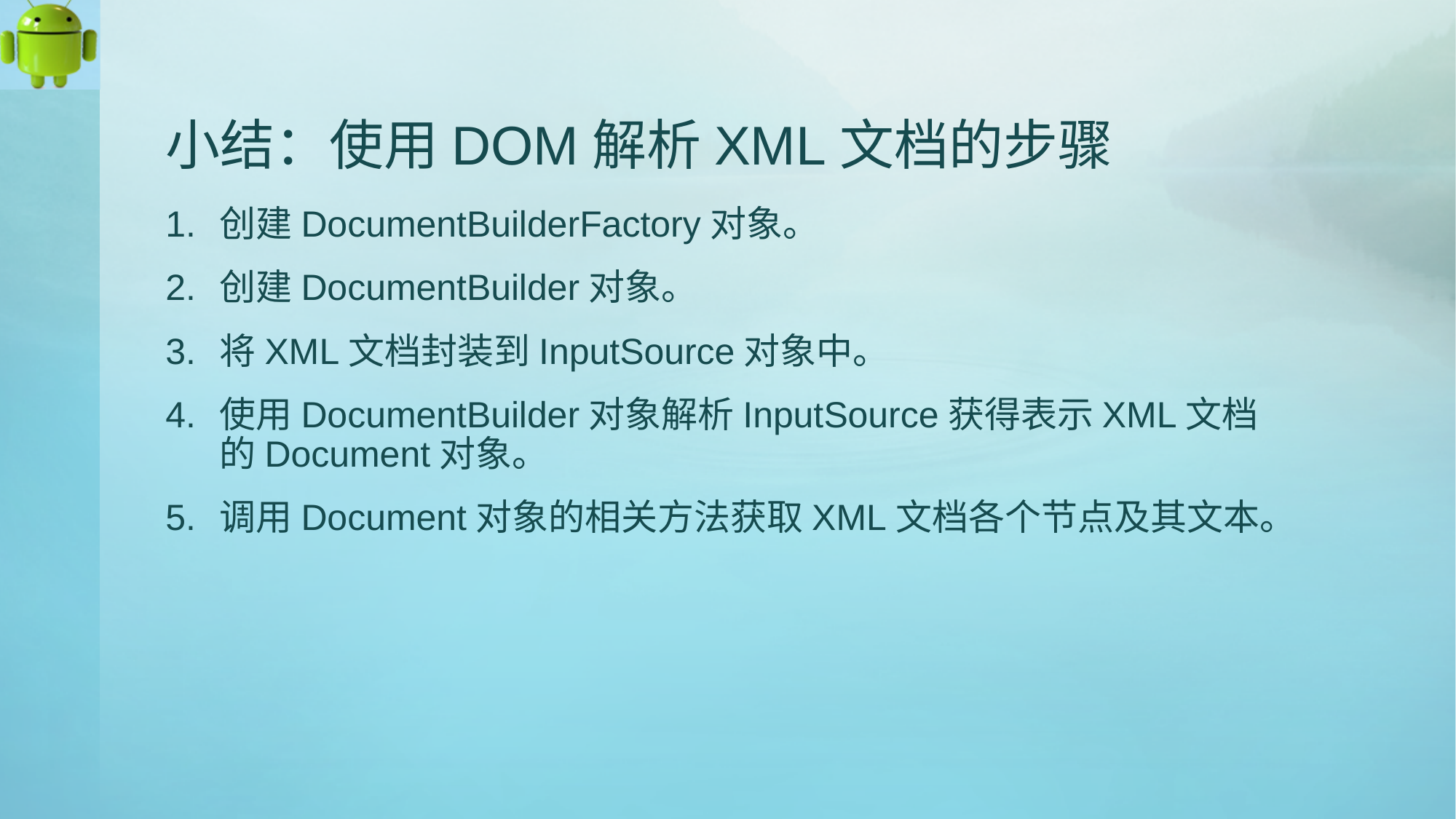

# 小结：使用DOM解析XML文档的步骤
创建DocumentBuilderFactory对象。
创建DocumentBuilder对象。
将XML文档封装到InputSource对象中。
使用DocumentBuilder对象解析InputSource获得表示XML文档的Document对象。
调用Document对象的相关方法获取XML文档各个节点及其文本。